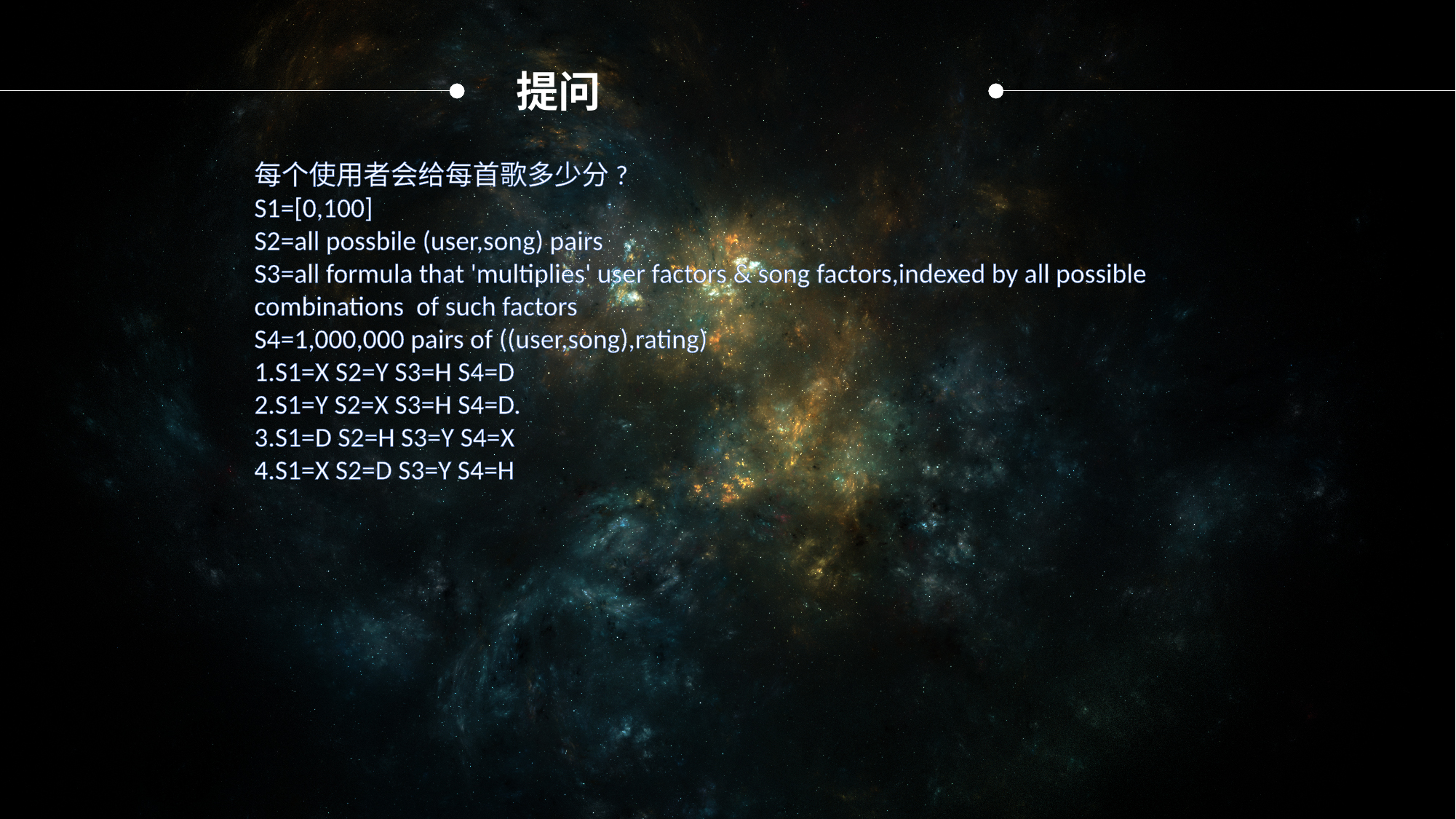

提问
每个使用者会给每首歌多少分?
S1=[0,100]
S2=all possbile (user,song) pairs
S3=all formula that 'multiplies' user factors & song factors,indexed by all possible combinations  of such factors
S4=1,000,000 pairs of ((user,song),rating)
1.S1=X S2=Y S3=H S4=D
2.S1=Y S2=X S3=H S4=D.
3.S1=D S2=H S3=Y S4=X
4.S1=X S2=D S3=Y S4=H